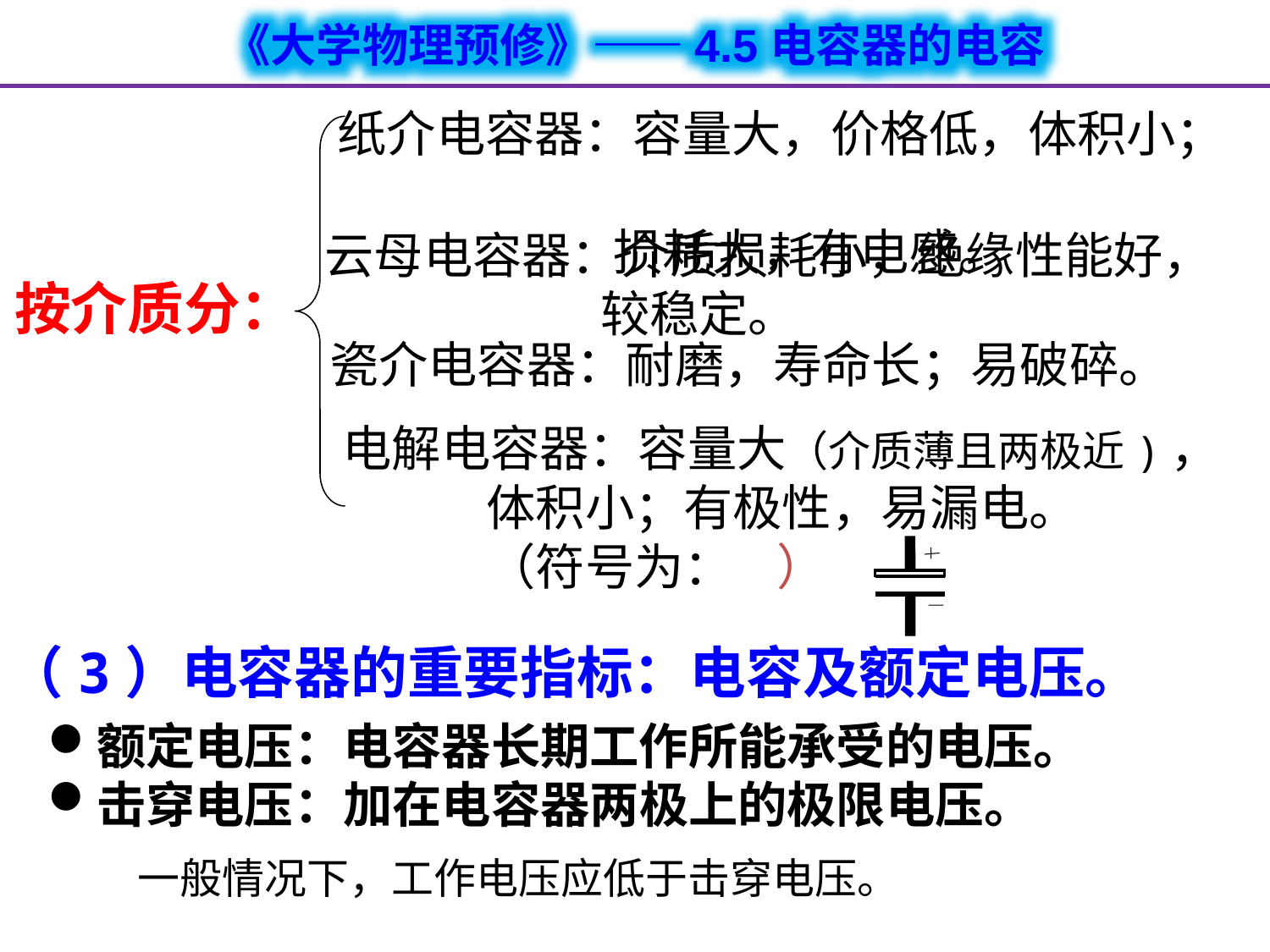

纸介电容器：容量大，价格低，体积小；
                        损耗大，有电感。

云母电容器：介质损耗小，绝缘性能好，
                        较稳定。
按介质分：

瓷介电容器：耐磨，寿命长；易破碎。
电解电容器：容量大（介质薄且两极近)，
            体积小；有极性，易漏电。
            （符号为：    ）

（3）电容器的重要指标：电容及额定电压。
额定电压：电容器长期工作所能承受的电压。
击穿电压：加在电容器两极上的极限电压。
一般情况下，工作电压应低于击穿电压。